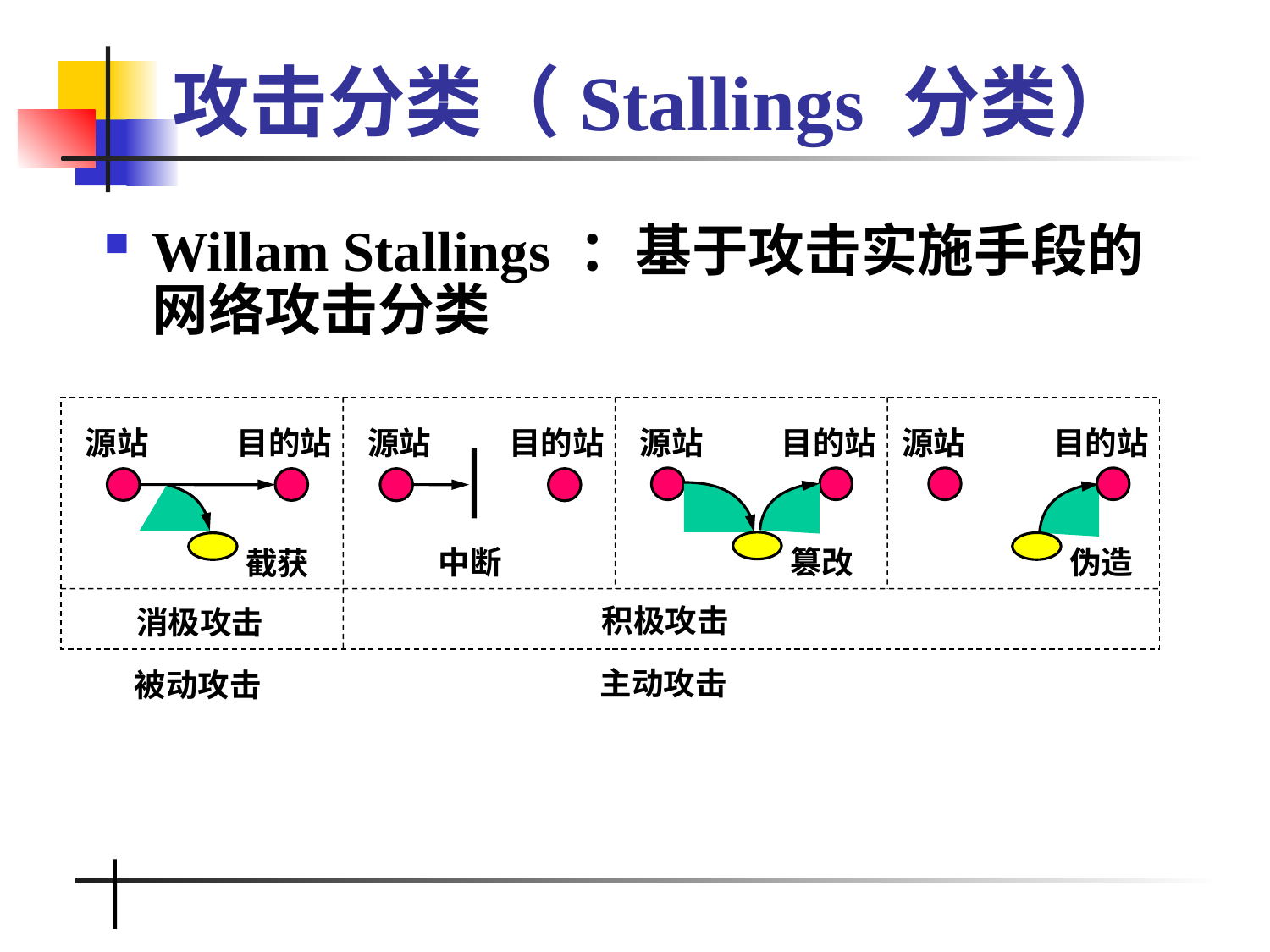

# 攻击分类（Stallings 分类）
Willam Stallings ：基于攻击实施手段的网络攻击分类

源站
目的站
源站
目的站
源站
目的站
源站
目的站

中断
篡改
伪造
截获

积极攻击
消极攻击
主动攻击
被动攻击